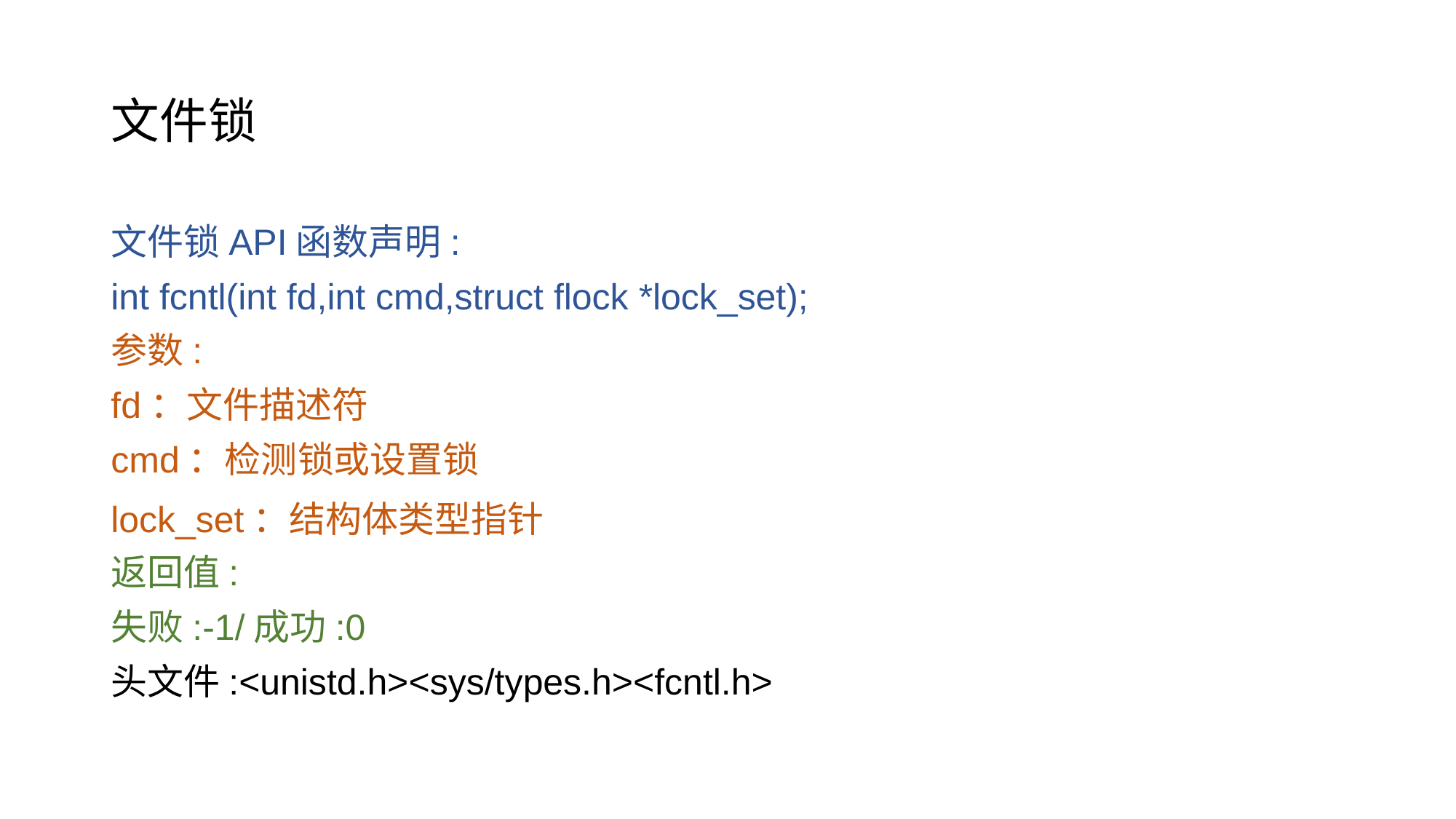

# 文件锁
文件锁API函数声明:
int fcntl(int fd,int cmd,struct flock *lock_set);
参数:
fd：文件描述符
cmd：检测锁或设置锁
lock_set：结构体类型指针
返回值:
失败:-1/成功:0
头文件:<unistd.h><sys/types.h><fcntl.h>